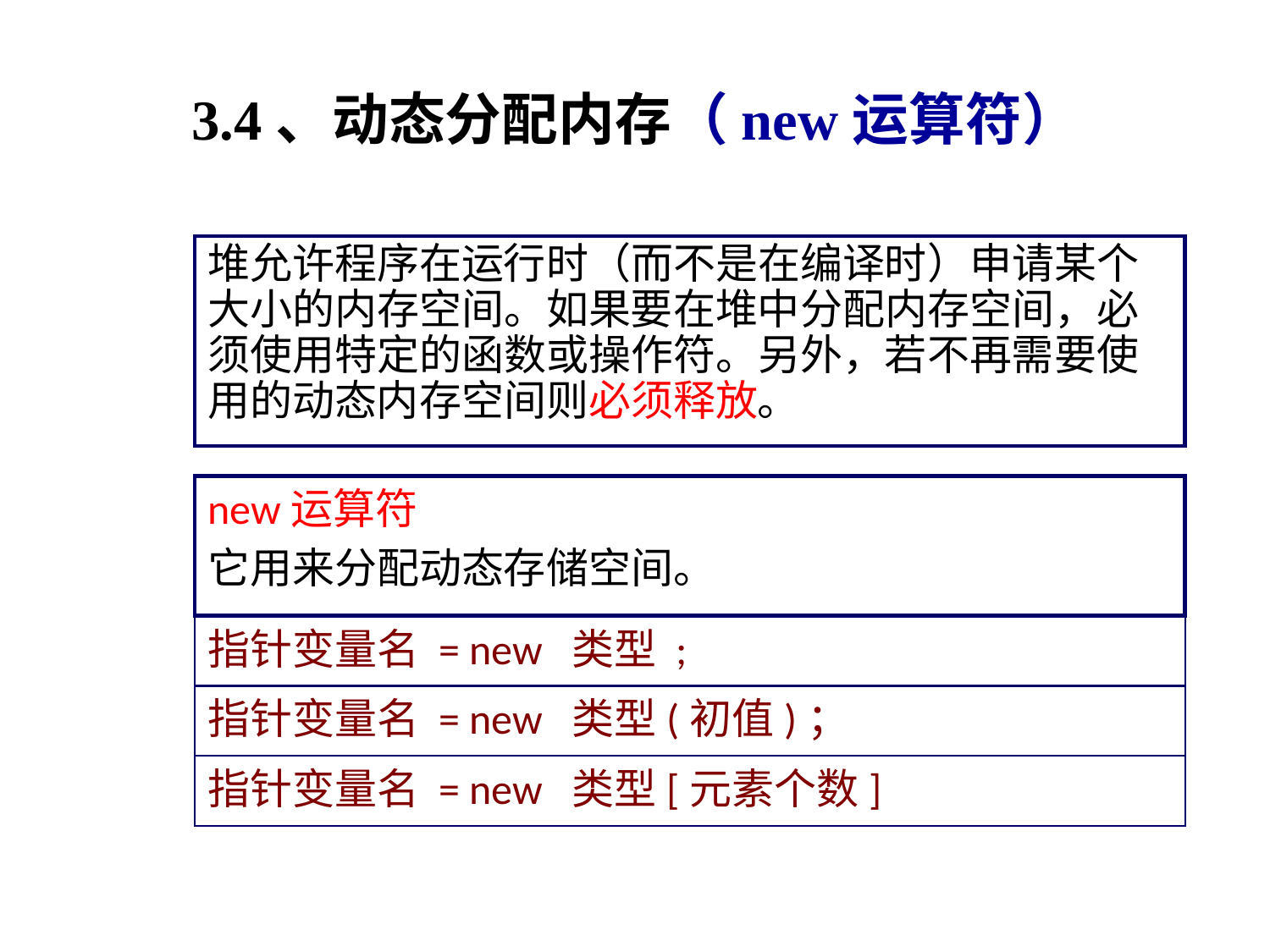

# 3.4、动态分配内存（new运算符）
堆允许程序在运行时（而不是在编译时）申请某个大小的内存空间。如果要在堆中分配内存空间，必须使用特定的函数或操作符。另外，若不再需要使用的动态内存空间则必须释放。
new运算符
它用来分配动态存储空间。
指针变量名 = new  类型 ;
指针变量名 = new  类型(初值)；
指针变量名 = new  类型[元素个数]